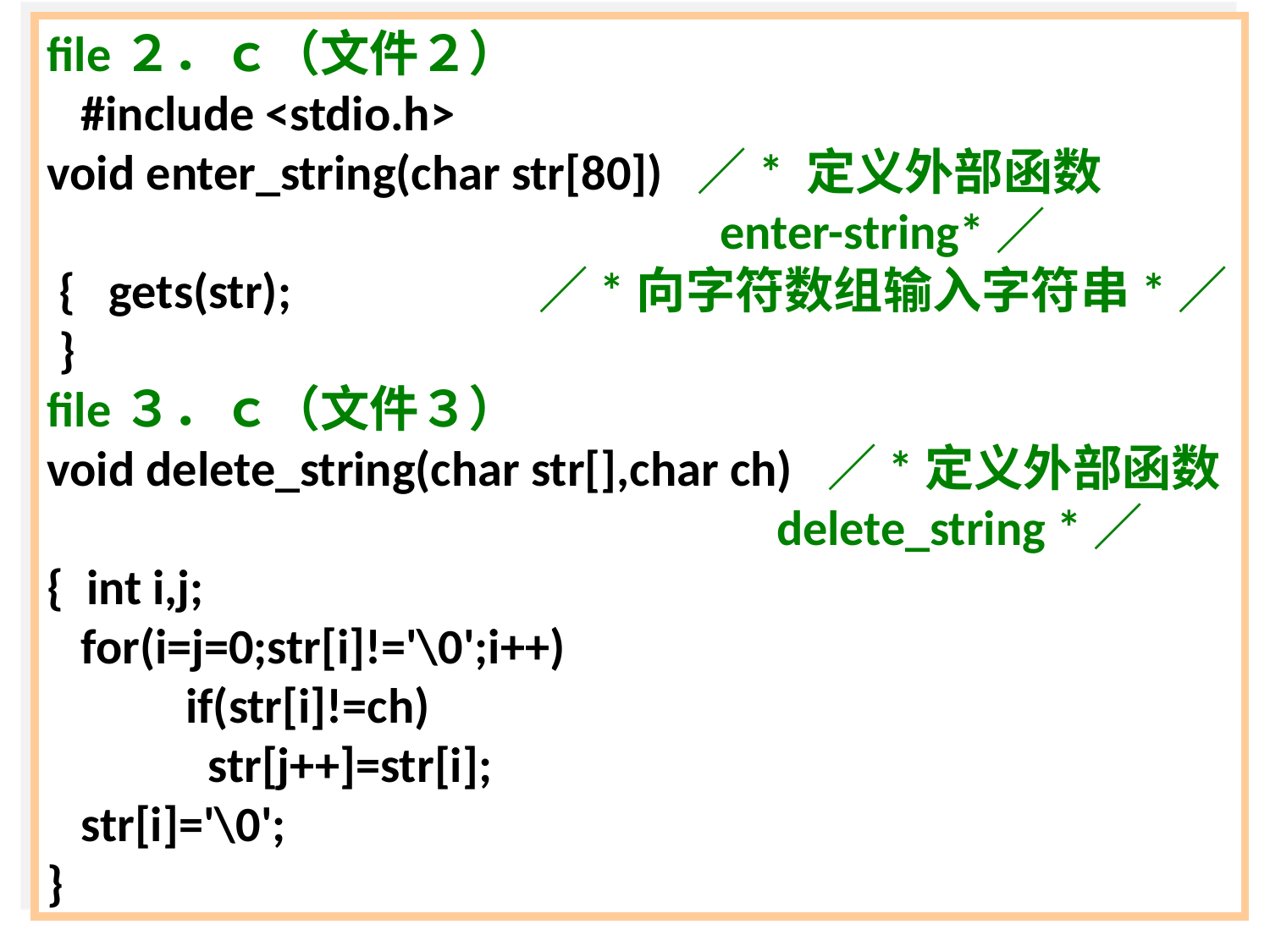

file２．ｃ（文件２）
   #include <stdio.h>
void enter_string(char str[80])  ／* 定义外部函数
                                                            enter-string*／
 {   gets(str);                     ／*向字符数组输入字符串*／
 }
file３．ｃ（文件３）
void delete_string(char str[],char ch)  ／*定义外部函数
                                                                 delete_string *／
{  int i,j;
   for(i=j=0;str[i]!='\0';i++)
	 if(str[i]!=ch)
	   str[j++]=str[i];
   str[i]='\0';
}
119